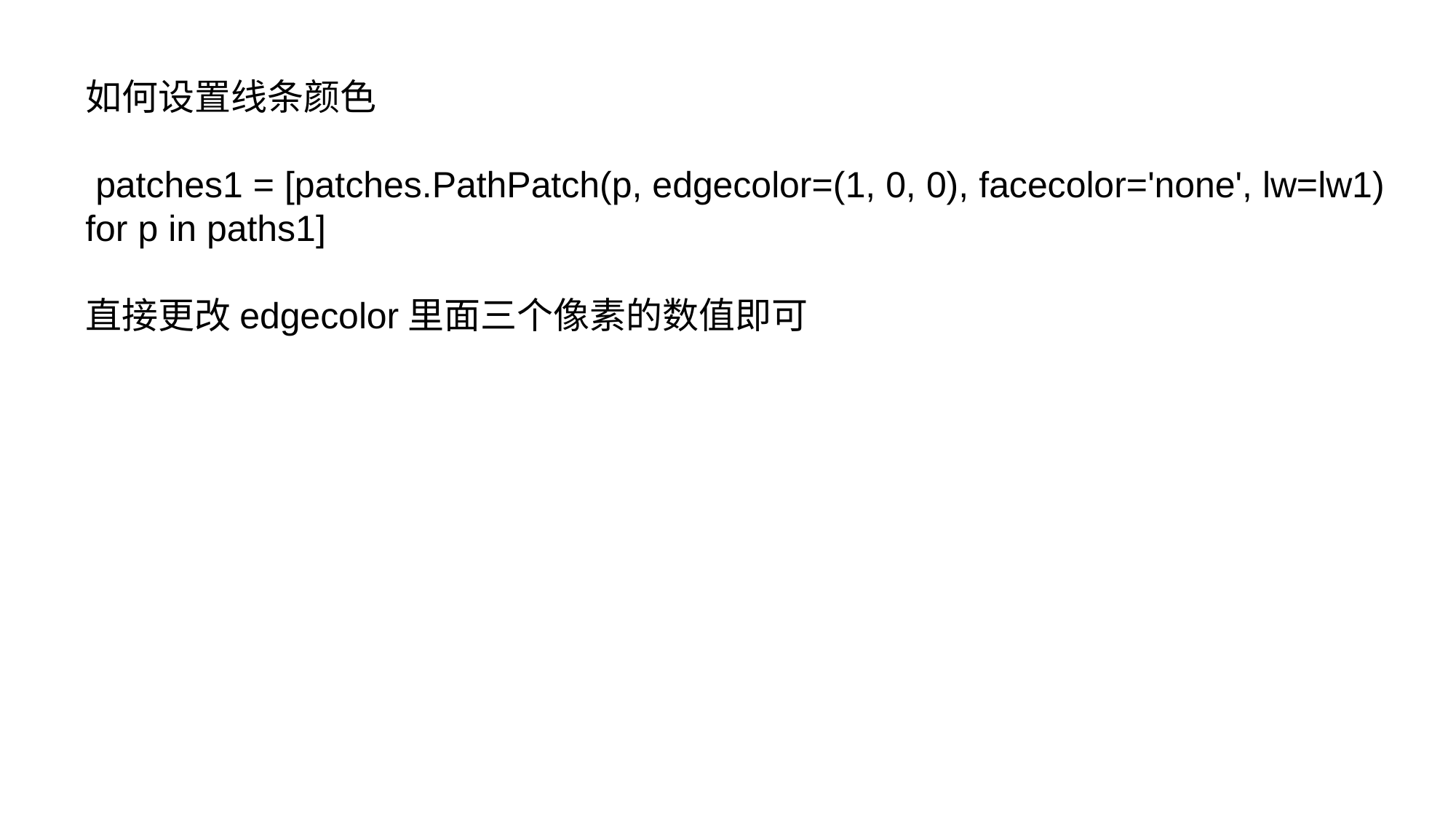

如何设置线条颜色

 patches1 = [patches.PathPatch(p, edgecolor=(1, 0, 0), facecolor='none', lw=lw1) for p in paths1]

直接更改edgecolor里面三个像素的数值即可